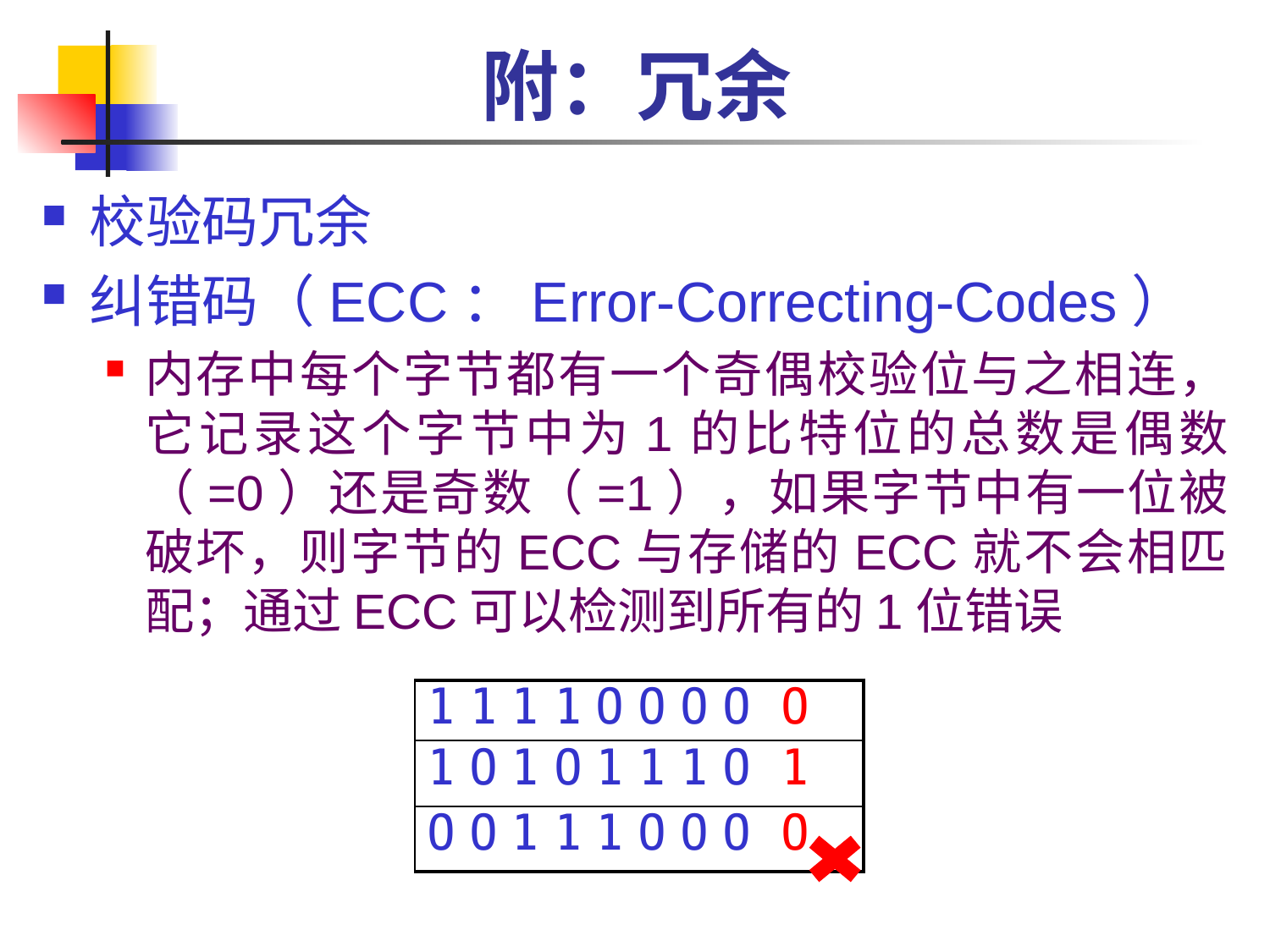

# 附：冗余
校验码冗余
纠错码（ECC：Error-Correcting-Codes）
内存中每个字节都有一个奇偶校验位与之相连，它记录这个字节中为1的比特位的总数是偶数（=0）还是奇数（=1），如果字节中有一位被破坏，则字节的ECC与存储的ECC就不会相匹配；通过ECC可以检测到所有的1位错误
| 1 1 1 1 0 0 0 0 0 |
| --- |
| 1 0 1 0 1 1 1 0 1 |
| 0 0 1 1 1 0 0 0 0 |